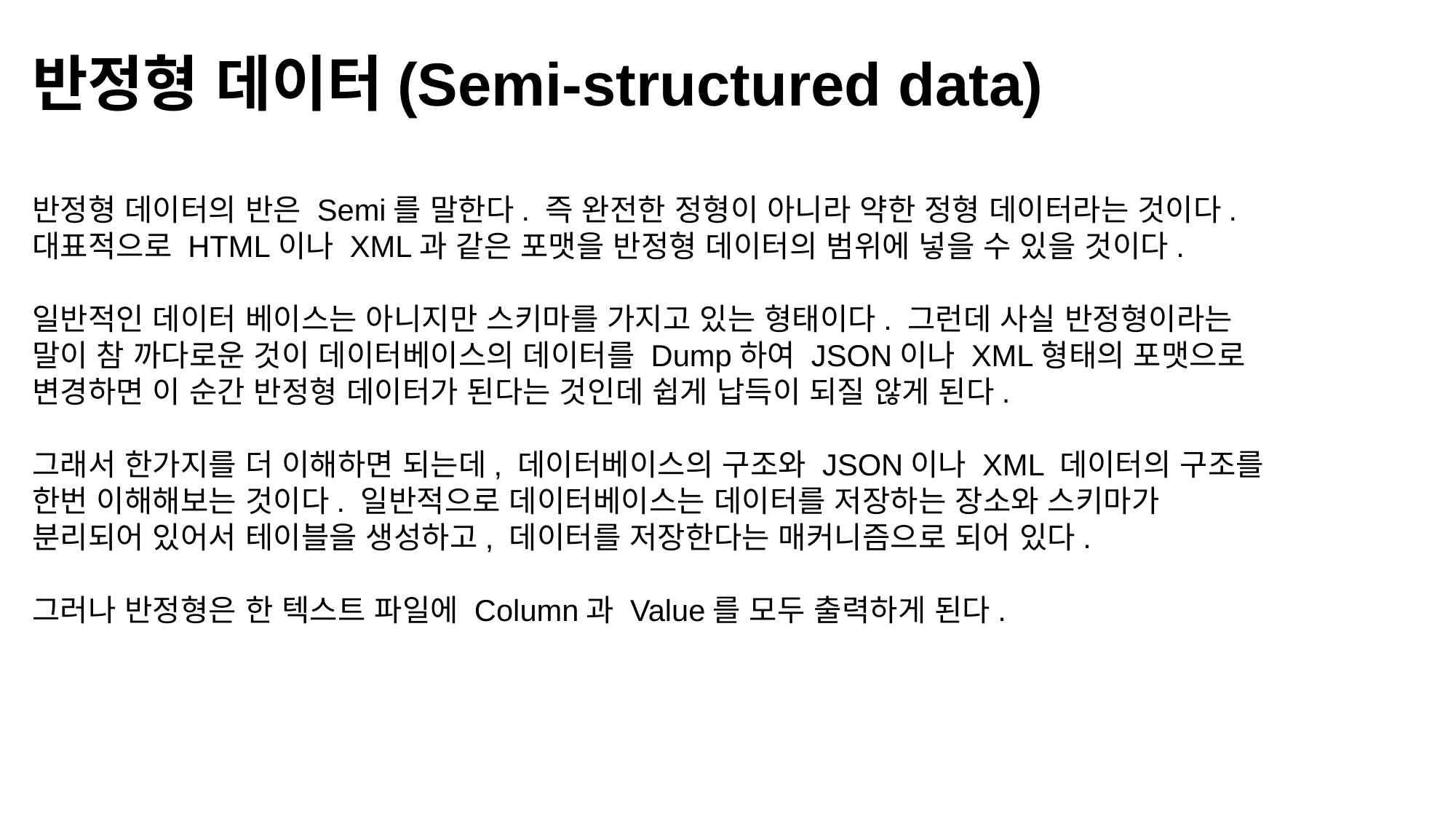

반정형 데이터(Semi-structured data)

반정형 데이터의 반은 Semi를 말한다. 즉 완전한 정형이 아니라 약한 정형 데이터라는 것이다. 대표적으로 HTML이나 XML과 같은 포맷을 반정형 데이터의 범위에 넣을 수 있을 것이다.
일반적인 데이터 베이스는 아니지만 스키마를 가지고 있는 형태이다. 그런데 사실 반정형이라는 말이 참 까다로운 것이 데이터베이스의 데이터를 Dump하여 JSON이나 XML형태의 포맷으로 변경하면 이 순간 반정형 데이터가 된다는 것인데 쉽게 납득이 되질 않게 된다.
그래서 한가지를 더 이해하면 되는데, 데이터베이스의 구조와 JSON이나 XML 데이터의 구조를 한번 이해해보는 것이다. 일반적으로 데이터베이스는 데이터를 저장하는 장소와 스키마가 분리되어 있어서 테이블을 생성하고, 데이터를 저장한다는 매커니즘으로 되어 있다.
그러나 반정형은 한 텍스트 파일에 Column과 Value를 모두 출력하게 된다.